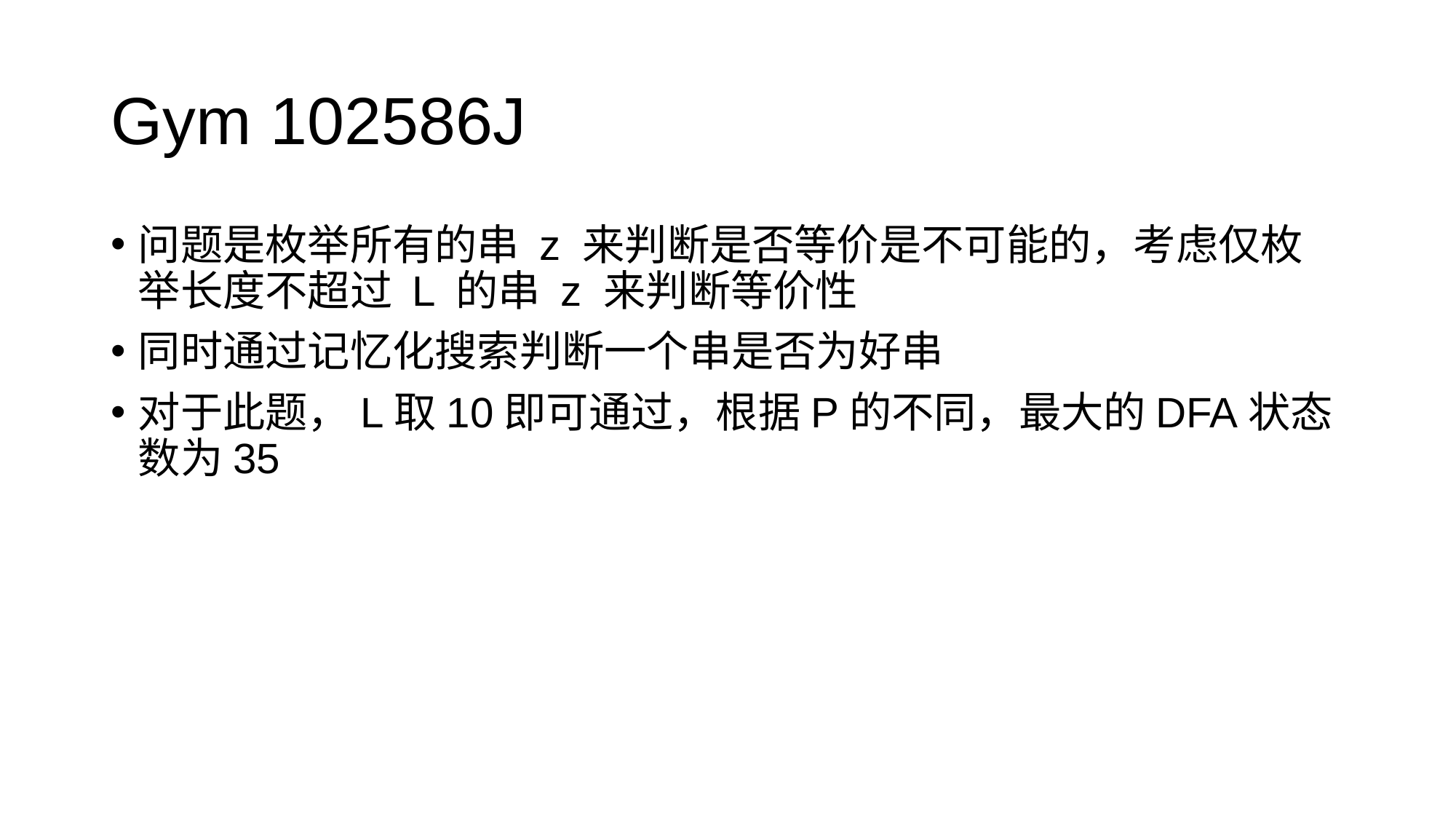

# Gym 102586J
问题是枚举所有的串 z 来判断是否等价是不可能的，考虑仅枚举长度不超过 L 的串 z 来判断等价性
同时通过记忆化搜索判断一个串是否为好串
对于此题，L取10即可通过，根据P的不同，最大的DFA状态数为35